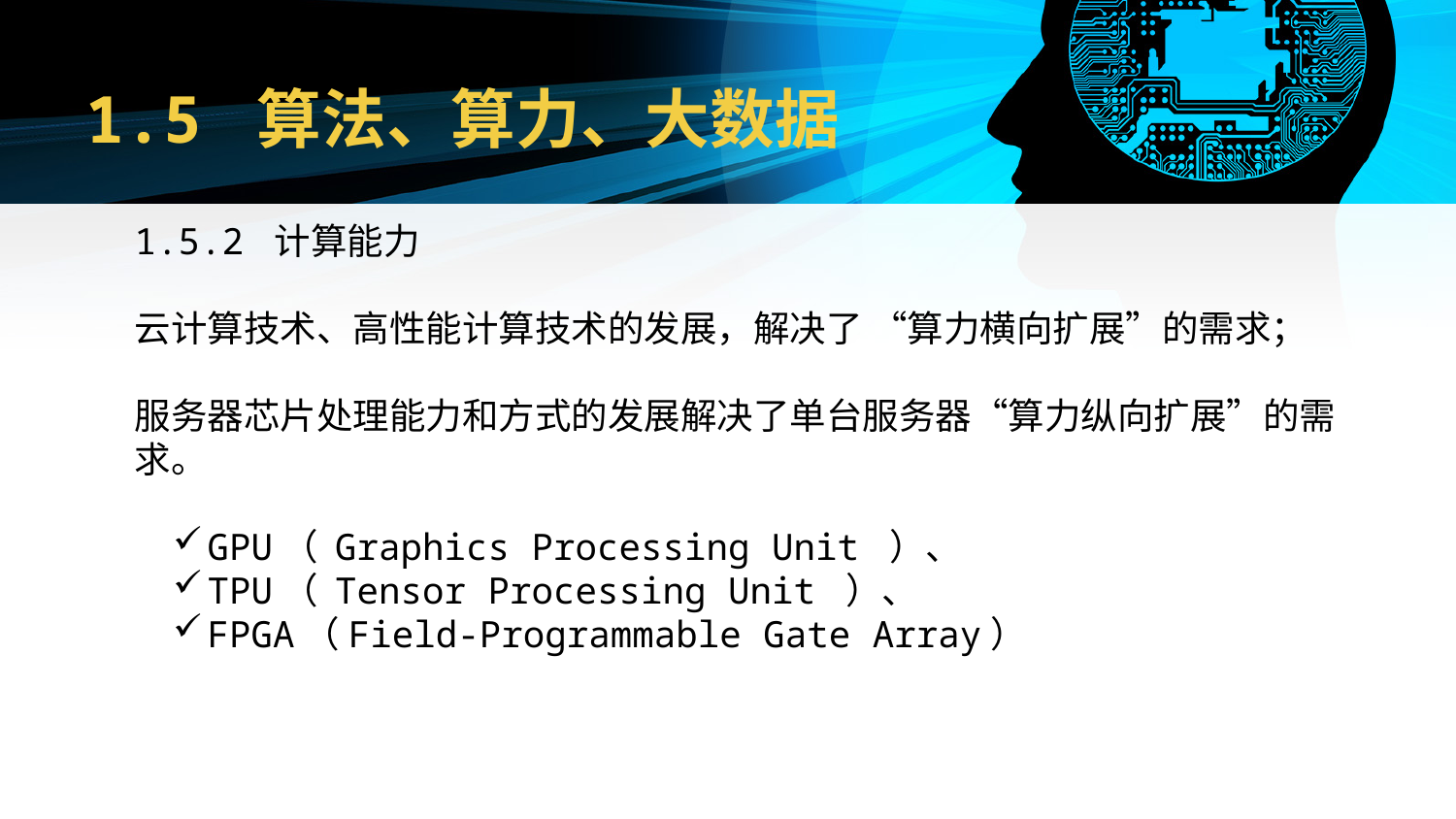

# 1.5 算法、算力、大数据
1.5.2 计算能力

云计算技术、高性能计算技术的发展，解决了 “算力横向扩展”的需求；

服务器芯片处理能力和方式的发展解决了单台服务器“算力纵向扩展”的需求。

GPU（ Graphics Processing Unit ）、
TPU（ Tensor Processing Unit ）、
FPGA（Field-Programmable Gate Array）